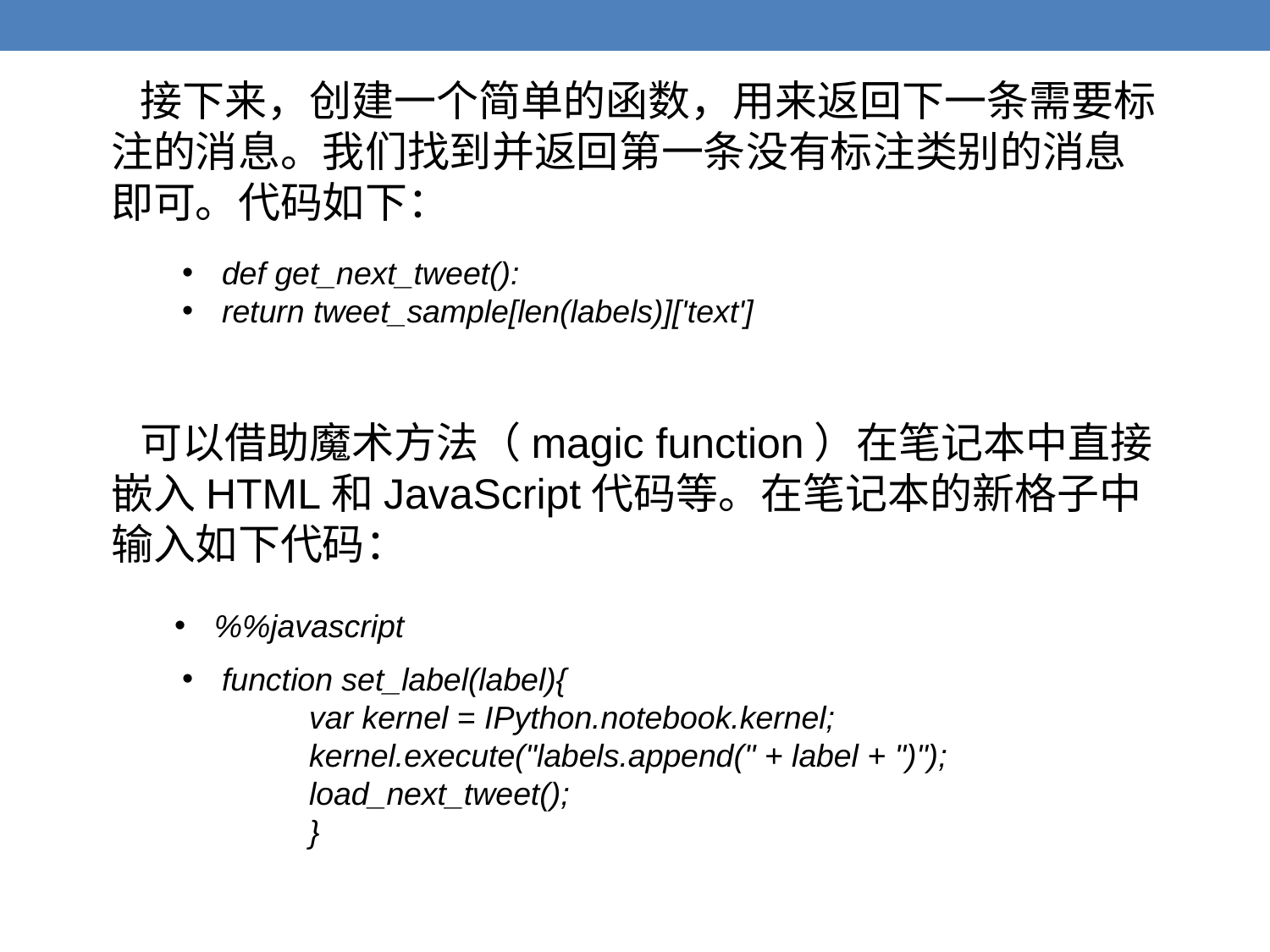

接下来，创建一个简单的函数，用来返回下一条需要标注的消息。我们找到并返回第一条没有标注类别的消息即可。代码如下：
def get_next_tweet():
return tweet_sample[len(labels)]['text']
  可以借助魔术方法（magic function）在笔记本中直接嵌入HTML和JavaScript代码等。在笔记本的新格子中输入如下代码：

%%javascript
function set_label(label){
	var kernel = IPython.notebook.kernel;
	kernel.execute("labels.append(" + label + ")");
	load_next_tweet();
	}